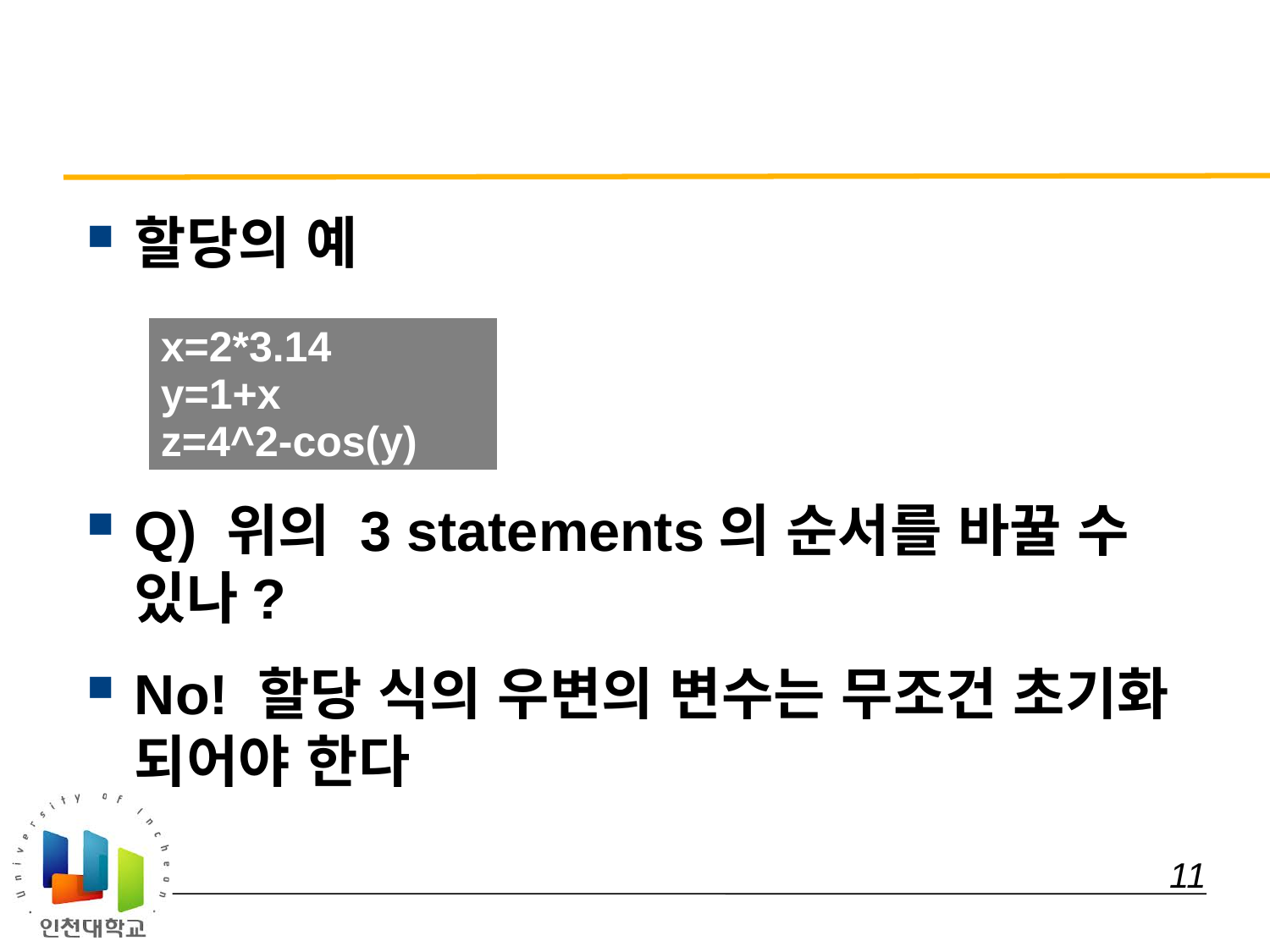

#
할당의 예

Q) 위의 3 statements의 순서를 바꿀 수 있나?
No! 할당 식의 우변의 변수는 무조건 초기화 되어야 한다

| x=2\*3.14 y=1+x z=4^2-cos(y) |
| --- |
 11